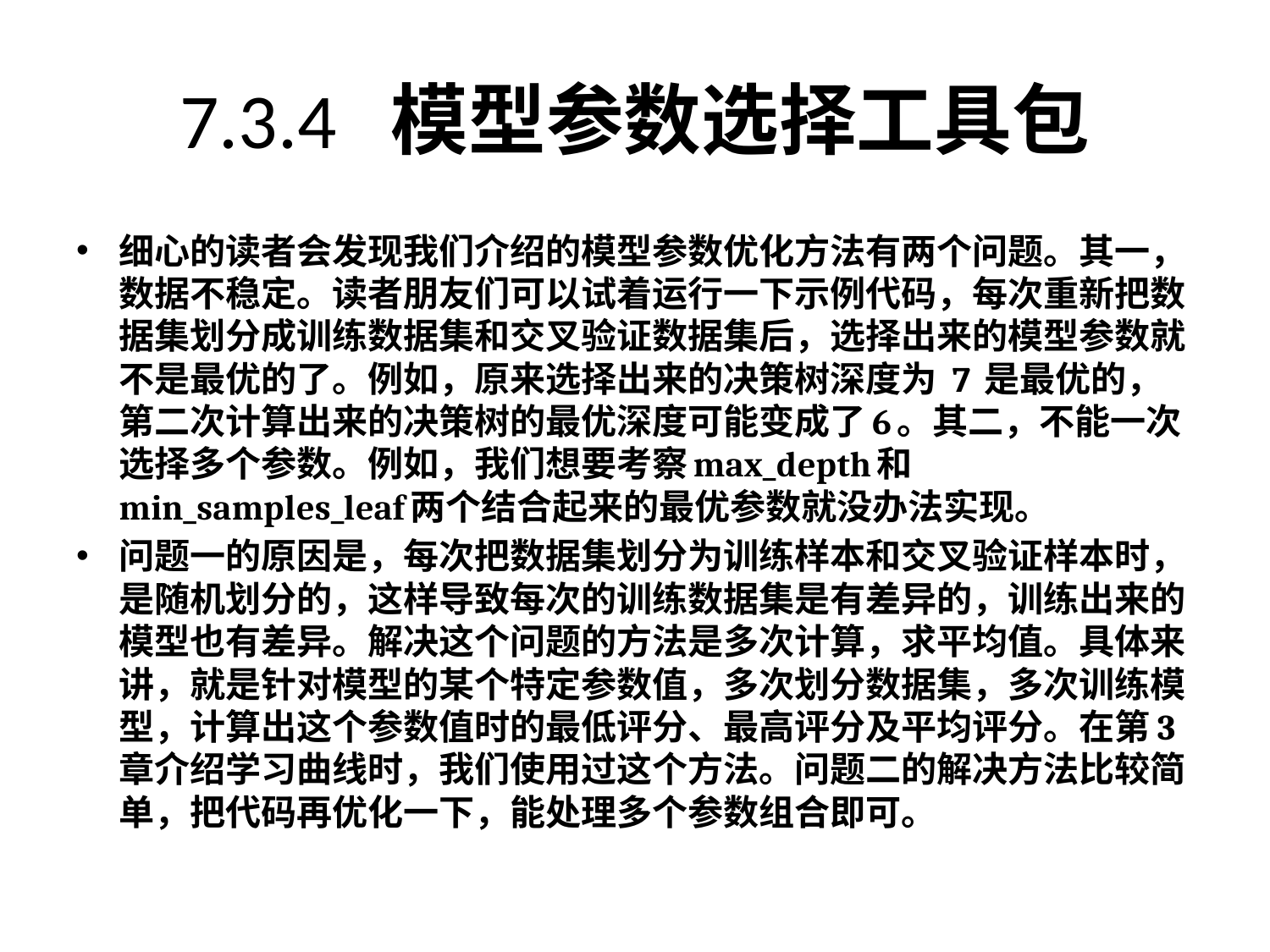

# 7.3.4  模型参数选择工具包
细心的读者会发现我们介绍的模型参数优化方法有两个问题。其一，数据不稳定。读者朋友们可以试着运行一下示例代码，每次重新把数据集划分成训练数据集和交叉验证数据集后，选择出来的模型参数就不是最优的了。例如，原来选择出来的决策树深度为 7 是最优的，第二次计算出来的决策树的最优深度可能变成了6。其二，不能一次选择多个参数。例如，我们想要考察max_depth和min_samples_leaf两个结合起来的最优参数就没办法实现。
问题一的原因是，每次把数据集划分为训练样本和交叉验证样本时，是随机划分的，这样导致每次的训练数据集是有差异的，训练出来的模型也有差异。解决这个问题的方法是多次计算，求平均值。具体来讲，就是针对模型的某个特定参数值，多次划分数据集，多次训练模型，计算出这个参数值时的最低评分、最高评分及平均评分。在第3章介绍学习曲线时，我们使用过这个方法。问题二的解决方法比较简单，把代码再优化一下，能处理多个参数组合即可。